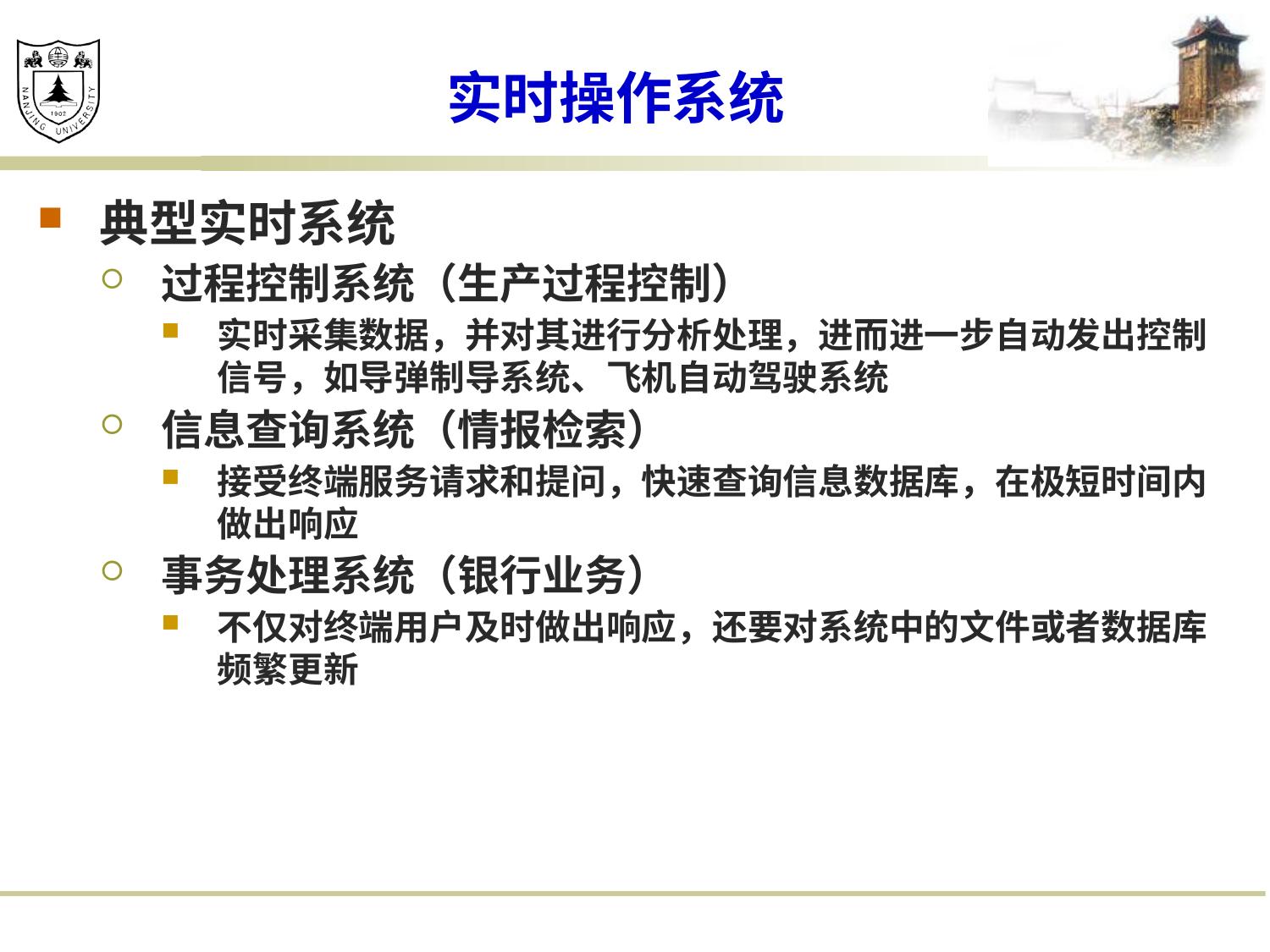

# 实时操作系统
典型实时系统
过程控制系统（生产过程控制）
实时采集数据，并对其进行分析处理，进而进一步自动发出控制信号，如导弹制导系统、飞机自动驾驶系统
信息查询系统（情报检索）
接受终端服务请求和提问，快速查询信息数据库，在极短时间内做出响应
事务处理系统（银行业务）
不仅对终端用户及时做出响应，还要对系统中的文件或者数据库频繁更新

74